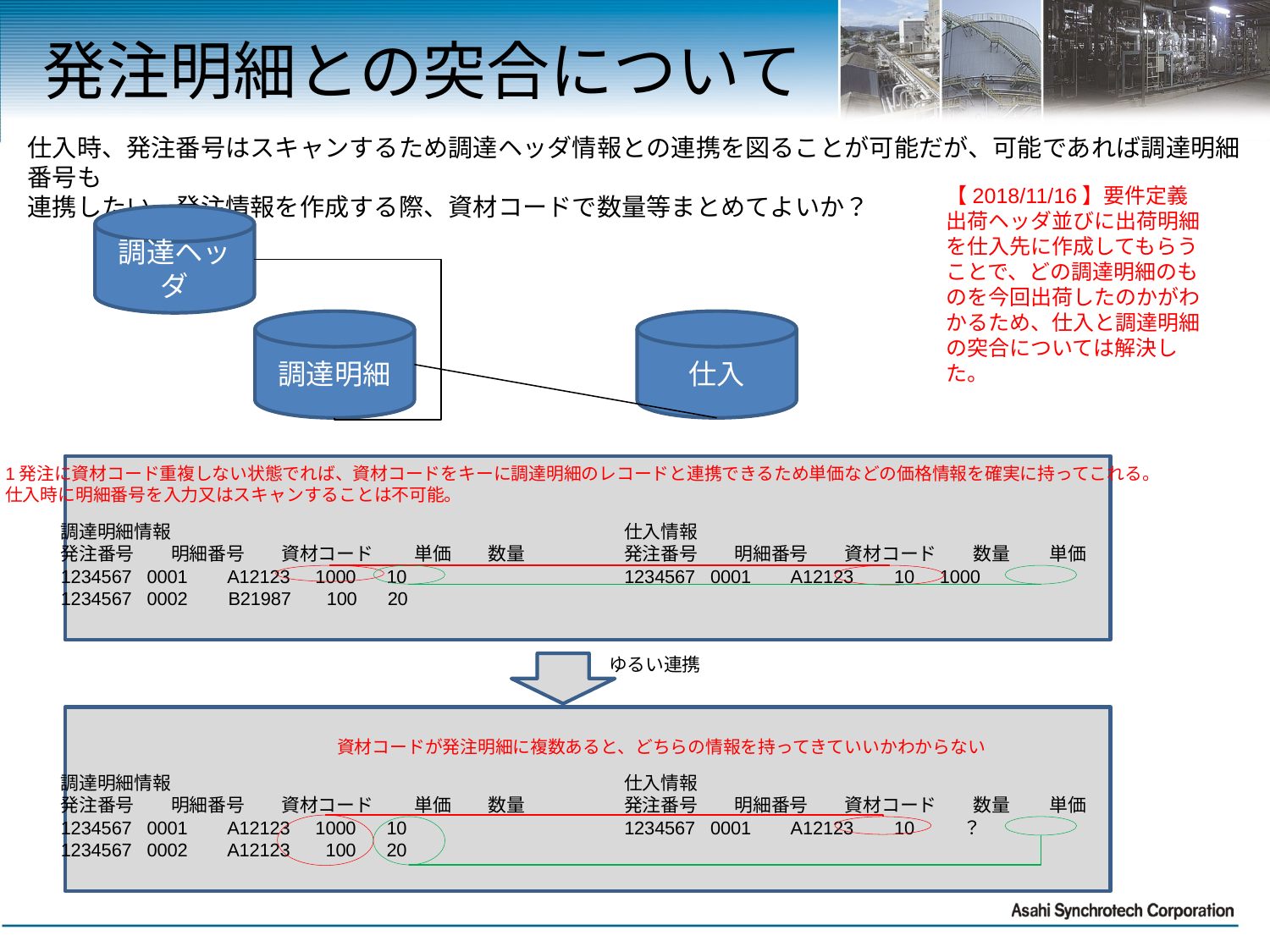

# 発注明細との突合について
仕入時、発注番号はスキャンするため調達ヘッダ情報との連携を図ることが可能だが、可能であれば調達明細番号も
連携したい。発注情報を作成する際、資材コードで数量等まとめてよいか？
【2018/11/16】要件定義
出荷ヘッダ並びに出荷明細を仕入先に作成してもらうことで、どの調達明細のものを今回出荷したのかがわかるため、仕入と調達明細の突合については解決した。
調達ヘッダ
仕入
調達明細

1発注に資材コード重複しない状態でれば、資材コードをキーに調達明細のレコードと連携できるため単価などの価格情報を確実に持ってこれる。
仕入時に明細番号を入力又はスキャンすることは不可能。
調達明細情報
発注番号　　明細番号　　資材コード　　 単価　　数量
1234567   0001        A12123     1000      10
1234567   0002        B21987       100      20

仕入情報
発注番号　　明細番号　　資材コード　　数量　     単価
1234567   0001        A12123        10     1000

ゆるい連携

資材コードが発注明細に複数あると、どちらの情報を持ってきていいかわからない
調達明細情報
発注番号　　明細番号　　資材コード　　 単価　　数量
1234567   0001        A12123     1000      10
1234567   0002        A12123       100      20

仕入情報
発注番号　　明細番号　　資材コード　　数量　     単価
1234567   0001        A12123        10     　？